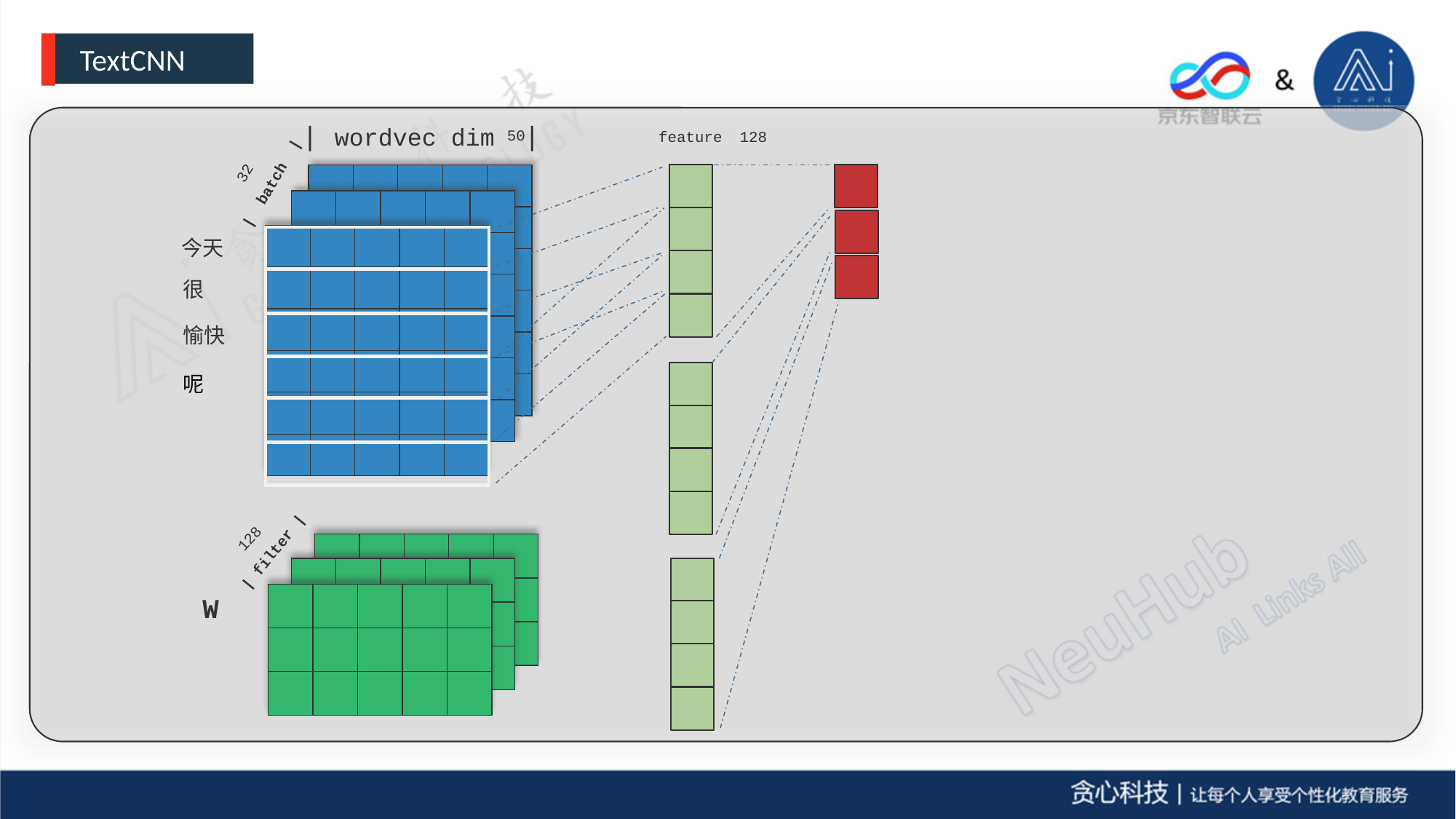

TextCNN

| wordvec dim  |
50
feature
128
32
|  |  |  |  |  |
| --- | --- | --- | --- | --- |
|  |  |  |  |  |
|  |  |  |  |  |
|  |  |  |  |  |
|  |  |  |  |  |
|  |  |  |  |  |

|  batch  |
|  |  |  |  |  |
| --- | --- | --- | --- | --- |
|  |  |  |  |  |
|  |  |  |  |  |
|  |  |  |  |  |
|  |  |  |  |  |
|  |  |  |  |  |

|  |  |  |  |  |
| --- | --- | --- | --- | --- |
|  |  |  |  |  |
|  |  |  |  |  |
|  |  |  |  |  |
|  |  |  |  |  |
|  |  |  |  |  |

今天

很

愉快

呢

128
| filter |
|  |  |  |  |  |
| --- | --- | --- | --- | --- |
|  |  |  |  |  |
|  |  |  |  |  |
|  |  |  |  |  |
| --- | --- | --- | --- | --- |
|  |  |  |  |  |
|  |  |  |  |  |

|  |  |  |  |  |
| --- | --- | --- | --- | --- |
|  |  |  |  |  |
|  |  |  |  |  |
W